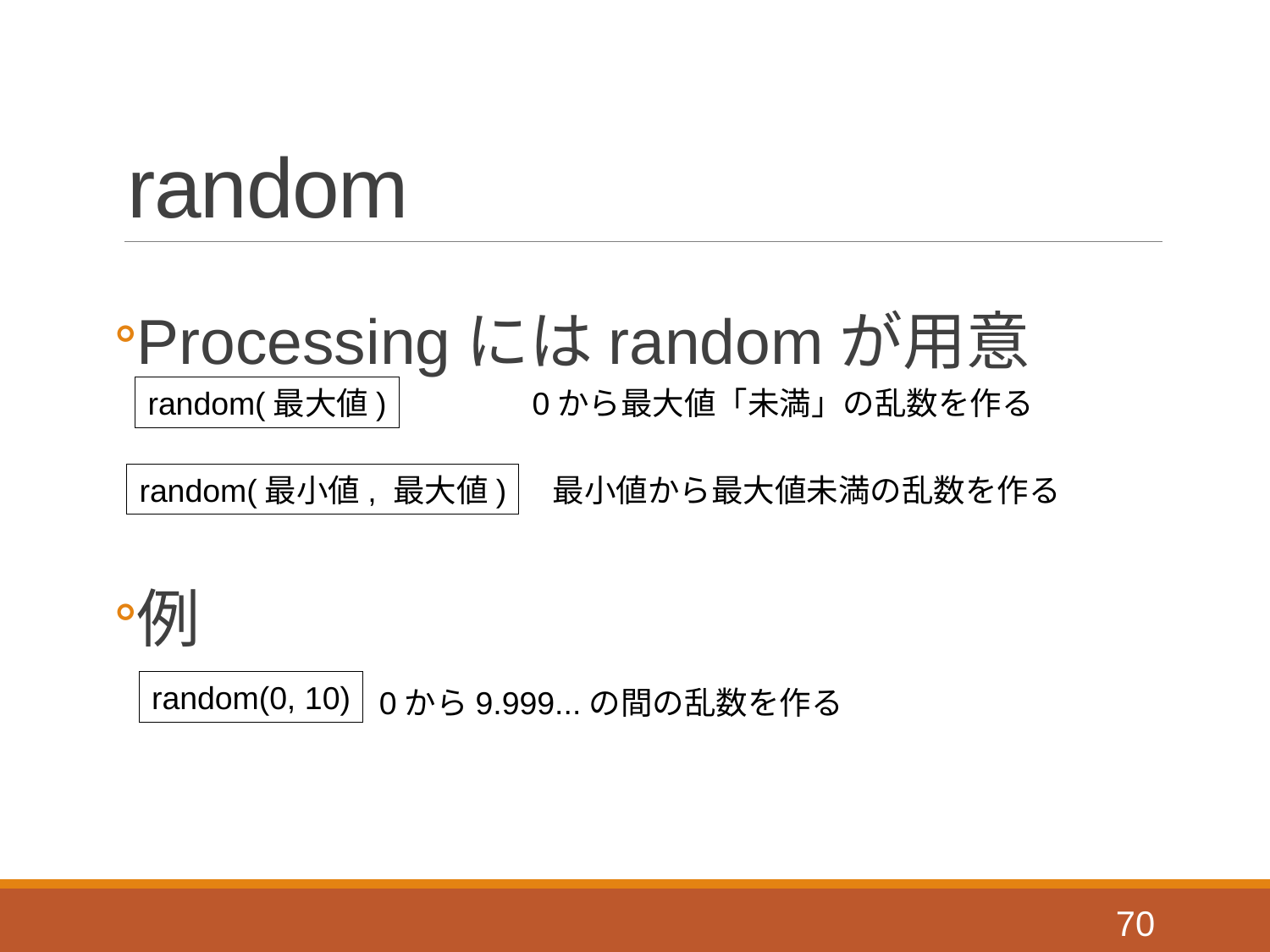

# random
Processingにはrandomが用意

例
random(最大値)
0から最大値「未満」の乱数を作る
random(最小値, 最大値)
最小値から最大値未満の乱数を作る
random(0, 10)
0から9.999...の間の乱数を作る
70